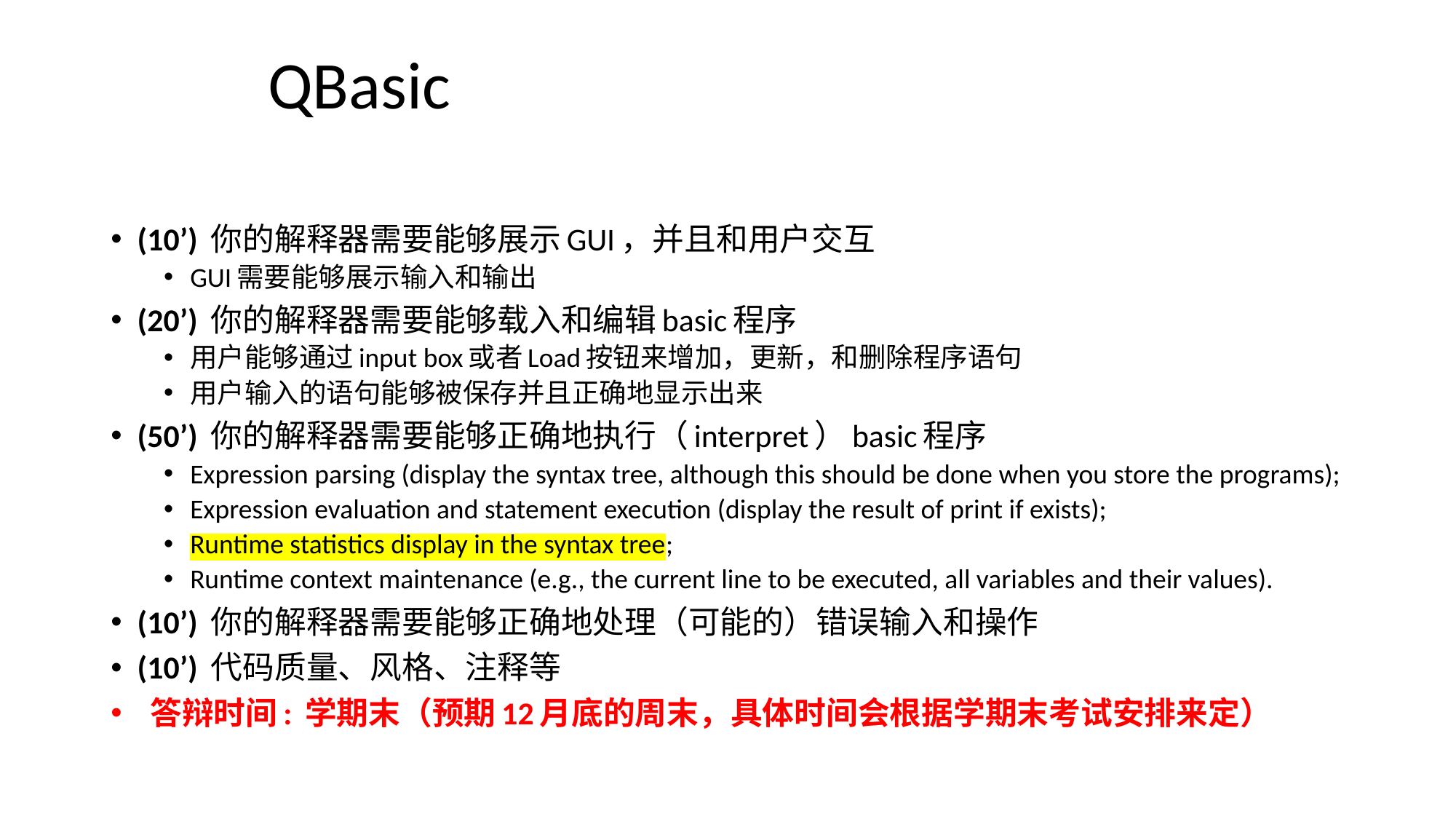

# QBasic
(10’) 你的解释器需要能够展示GUI，并且和用户交互
GUI需要能够展示输入和输出
(20’) 你的解释器需要能够载入和编辑basic程序
用户能够通过input box或者Load按钮来增加，更新，和删除程序语句
用户输入的语句能够被保存并且正确地显示出来
(50’) 你的解释器需要能够正确地执行（interpret）basic程序
Expression parsing (display the syntax tree, although this should be done when you store the programs);
Expression evaluation and statement execution (display the result of print if exists);
Runtime statistics display in the syntax tree;
Runtime context maintenance (e.g., the current line to be executed, all variables and their values).
(10’) 你的解释器需要能够正确地处理（可能的）错误输入和操作
(10’) 代码质量、风格、注释等
 答辩时间: 学期末（预期12月底的周末，具体时间会根据学期末考试安排来定）